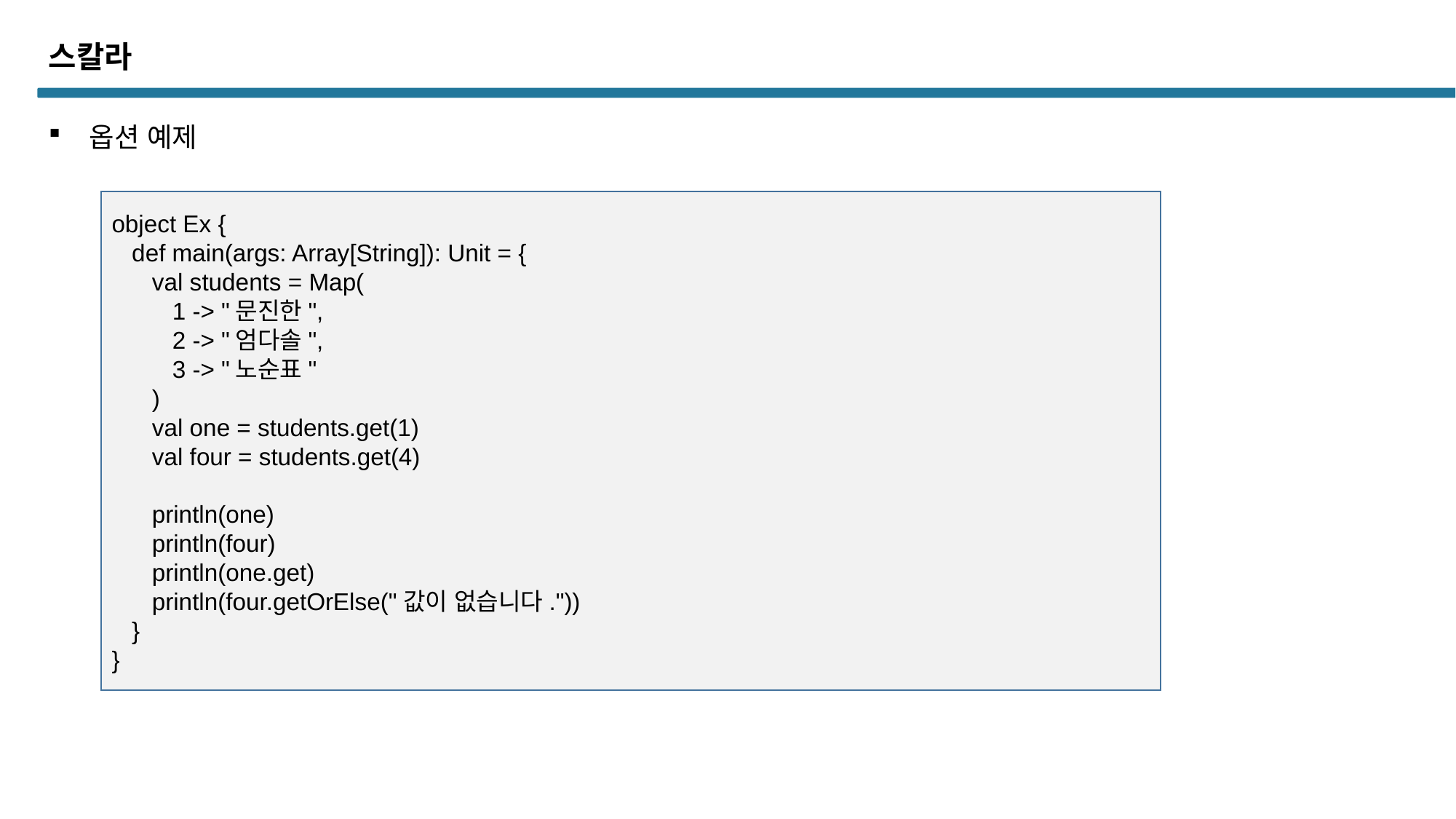

스칼라
옵션 예제

object Ex {
   def main(args: Array[String]): Unit = {
      val students = Map(
         1 -> "문진한",
         2 -> "엄다솔",
         3 -> "노순표"
      )
      val one = students.get(1)
      val four = students.get(4)

      println(one)
      println(four)
      println(one.get)
      println(four.getOrElse("값이 없습니다."))
   }
}